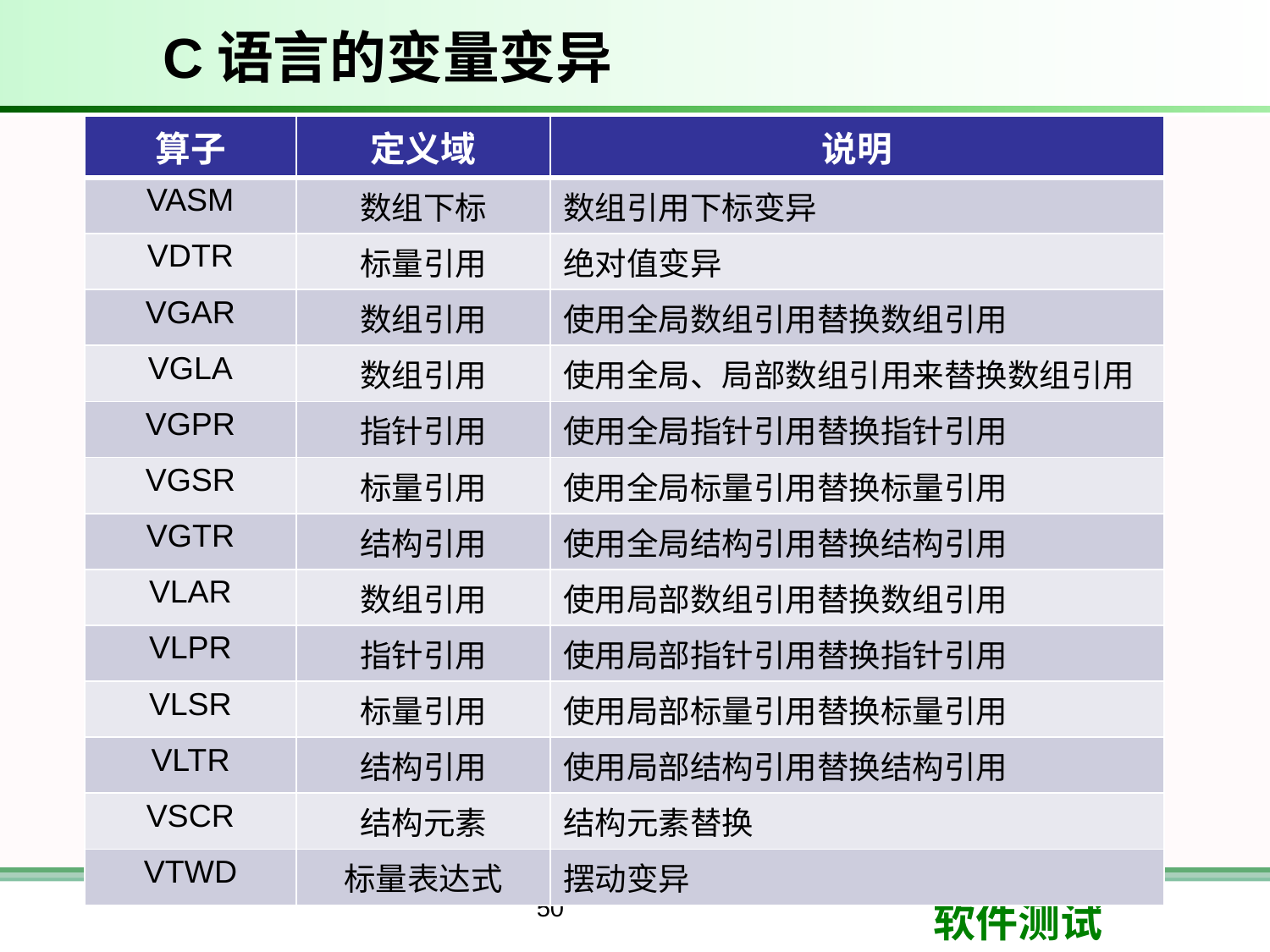

# C语言的变量变异
| 算子 | 定义域 | 说明 |
| --- | --- | --- |
| VASM | 数组下标 | 数组引用下标变异 |
| VDTR | 标量引用 | 绝对值变异 |
| VGAR | 数组引用 | 使用全局数组引用替换数组引用 |
| VGLA | 数组引用 | 使用全局、局部数组引用来替换数组引用 |
| VGPR | 指针引用 | 使用全局指针引用替换指针引用 |
| VGSR | 标量引用 | 使用全局标量引用替换标量引用 |
| VGTR | 结构引用 | 使用全局结构引用替换结构引用 |
| VLAR | 数组引用 | 使用局部数组引用替换数组引用 |
| VLPR | 指针引用 | 使用局部指针引用替换指针引用 |
| VLSR | 标量引用 | 使用局部标量引用替换标量引用 |
| VLTR | 结构引用 | 使用局部结构引用替换结构引用 |
| VSCR | 结构元素 | 结构元素替换 |
| VTWD | 标量表达式 | 摆动变异 |
50